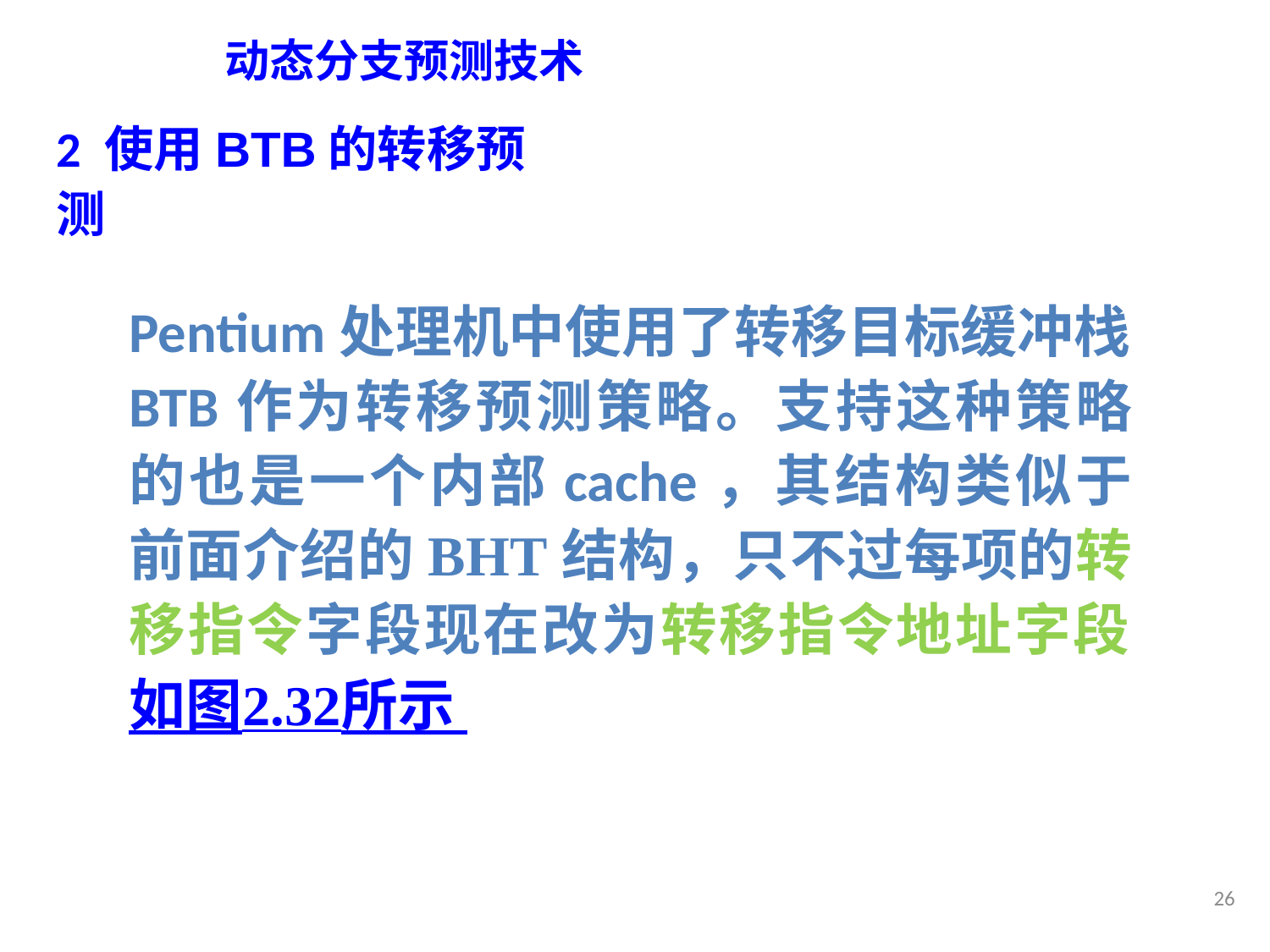

# 动态分支预测技术
2 使用BTB的转移预测
Pentium处理机中使用了转移目标缓冲栈BTB作为转移预测策略。支持这种策略的也是一个内部cache，其结构类似于前面介绍的BHT结构，只不过每项的转移指令字段现在改为转移指令地址字段，如图2.32所示
26